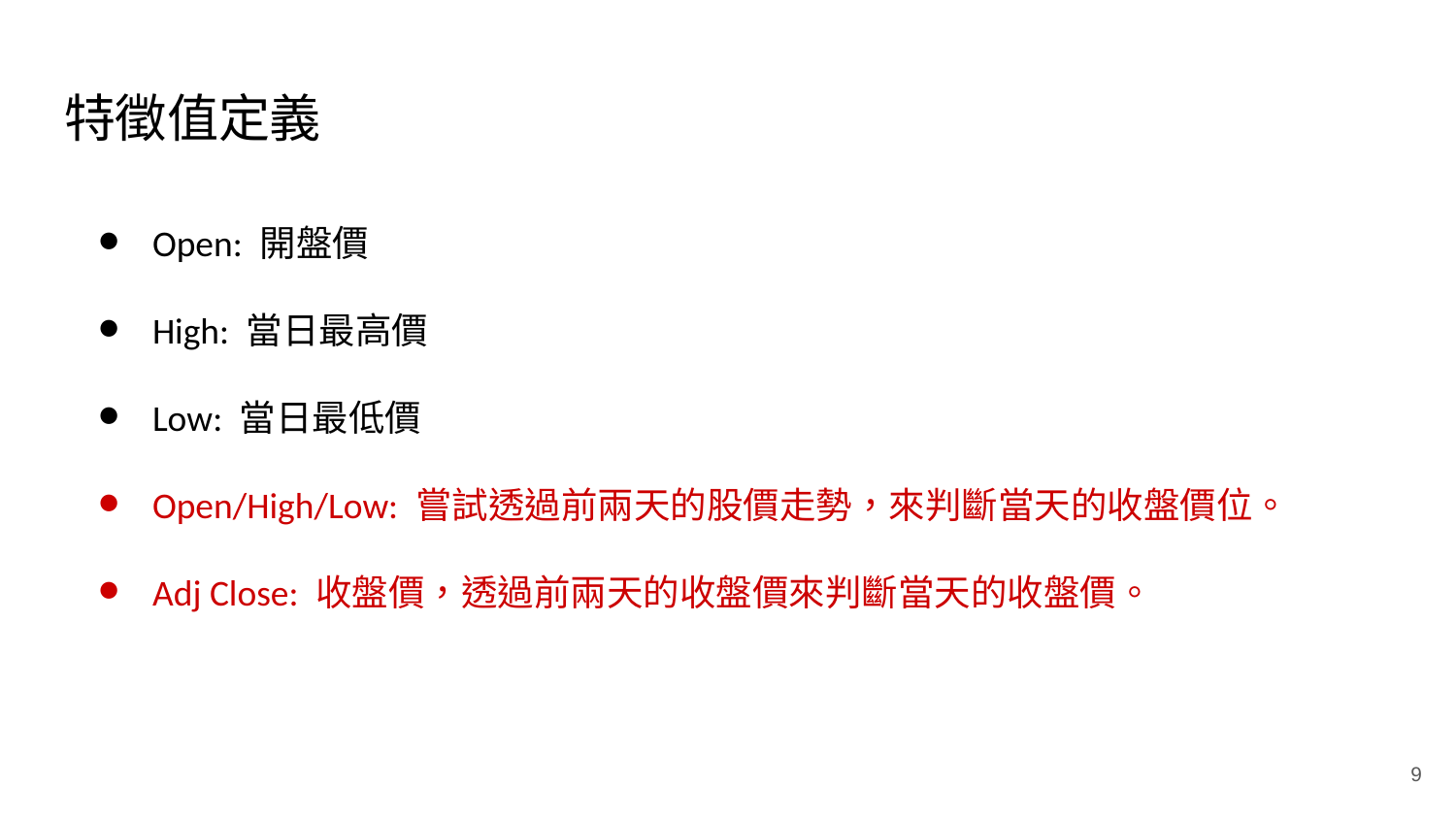

# 特徵值定義
Open: 開盤價

High: 當日最高價

Low: 當日最低價

Open/High/Low: 嘗試透過前兩天的股價走勢，來判斷當天的收盤價位。

Adj Close: 收盤價，透過前兩天的收盤價來判斷當天的收盤價。

9